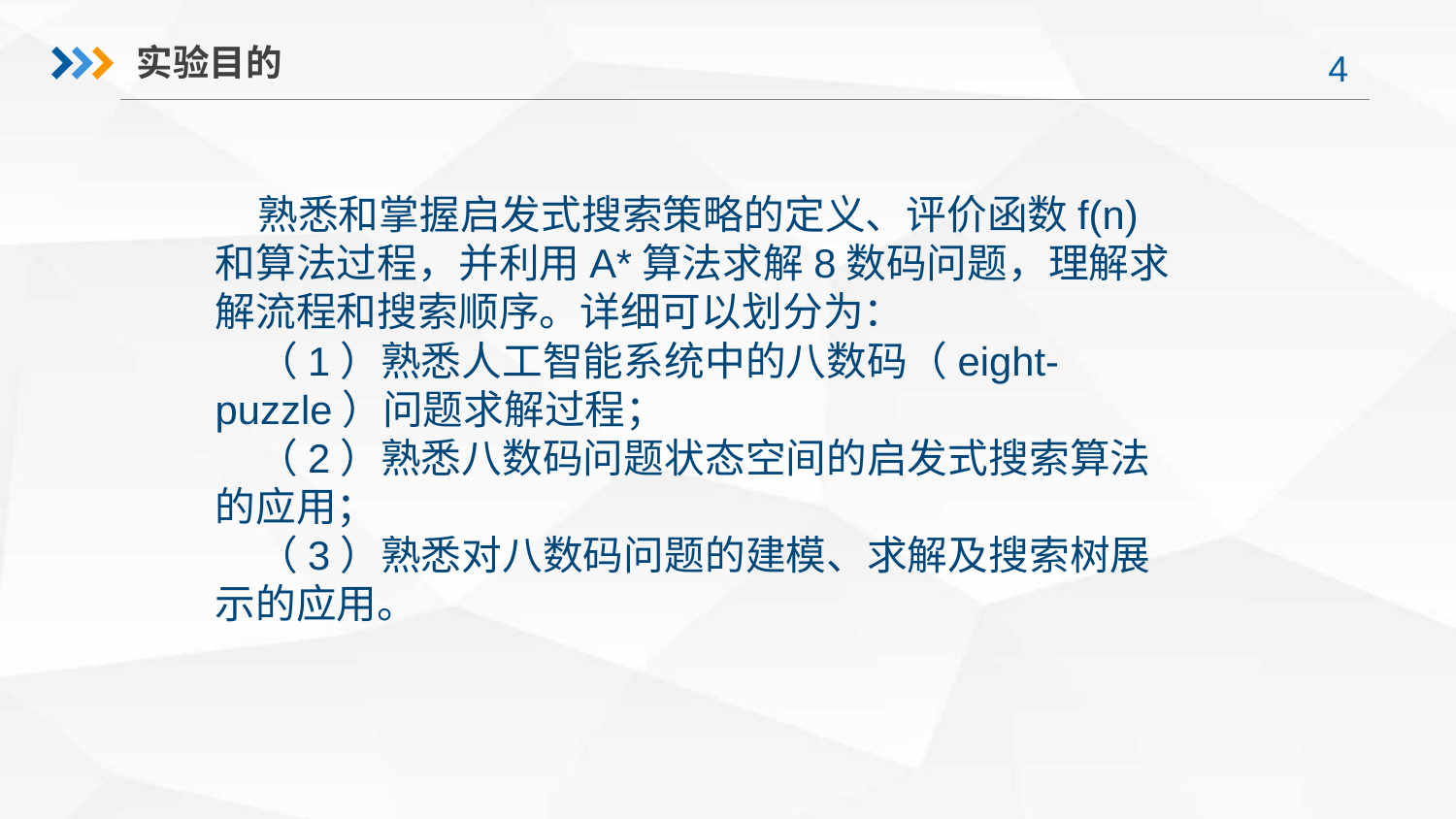

实验目的
熟悉和掌握启发式搜索策略的定义、评价函数f(n)和算法过程，并利用A*算法求解8数码问题，理解求解流程和搜索顺序。详细可以划分为：
（1）熟悉人工智能系统中的八数码（eight-puzzle）问题求解过程；
（2）熟悉八数码问题状态空间的启发式搜索算法的应用；
（3）熟悉对八数码问题的建模、求解及搜索树展示的应用。